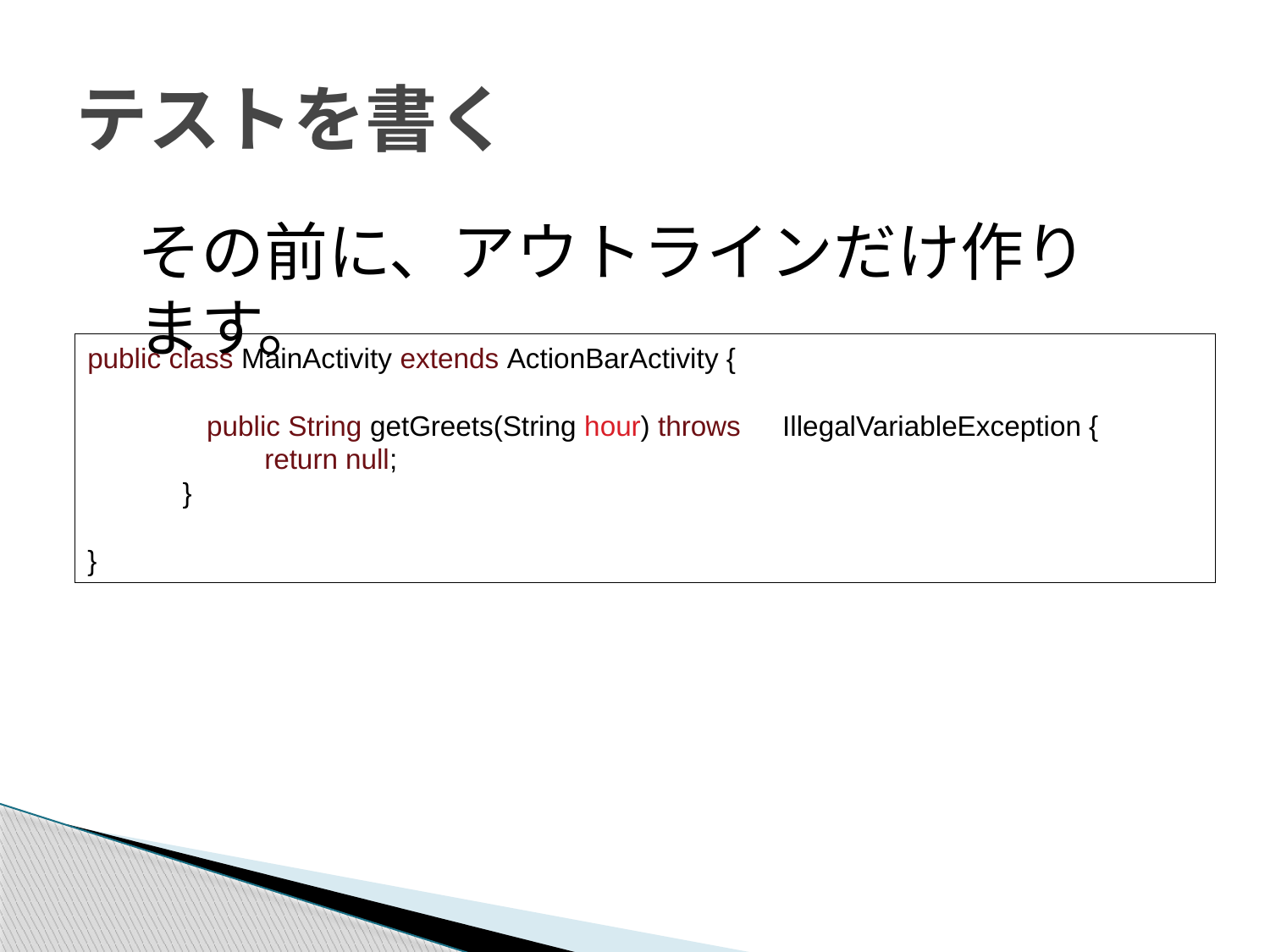

# テストを書く
その前に、アウトラインだけ作ります。
public class MainActivity extends ActionBarActivity {

　　　　public String getGreets(String hour) throws　IllegalVariableException {
        　　　　return null;
    　　}

}